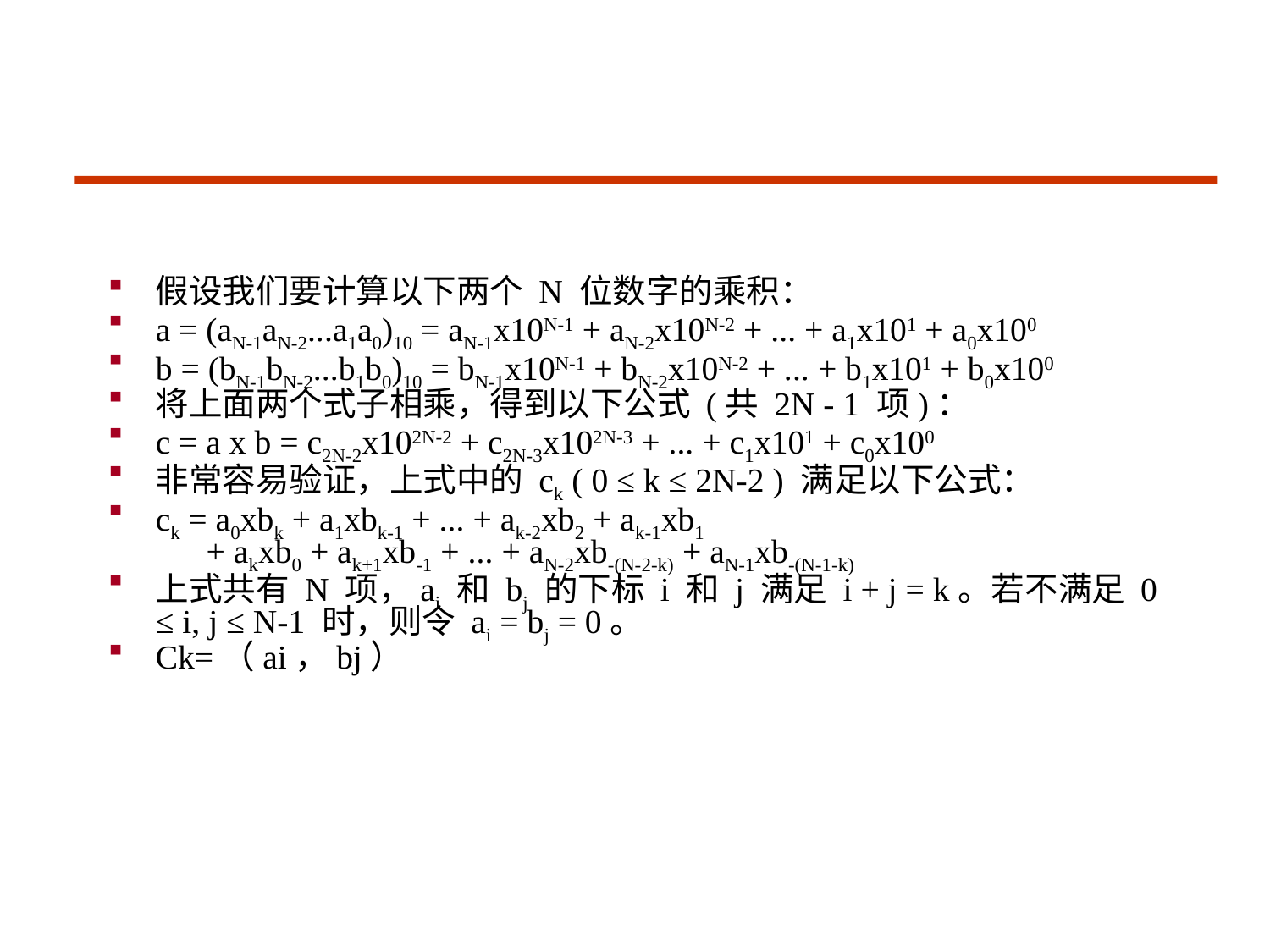

#
假设我们要计算以下两个 N 位数字的乘积：
a = (aN-1aN-2...a1a0)10 = aN-1x10N-1 + aN-2x10N-2 + ... + a1x101 + a0x100
b = (bN-1bN-2...b1b0)10 = bN-1x10N-1 + bN-2x10N-2 + ... + b1x101 + b0x100
将上面两个式子相乘，得到以下公式 (共 2N - 1 项)：
c = a x b = c2N-2x102N-2 + c2N-3x102N-3 + ... + c1x101 + c0x100
非常容易验证，上式中的 ck ( 0 ≤ k ≤ 2N-2 ) 满足以下公式：
ck = a0xbk + a1xbk-1 + ... + ak-2xb2 + ak-1xb1
      + akxb0 + ak+1xb-1 + ... + aN-2xb-(N-2-k) + aN-1xb-(N-1-k)
上式共有 N 项，ai 和 bj 的下标 i 和 j 满足 i + j = k。若不满足 0 ≤ i, j ≤ N-1 时，则令 ai = bj = 0。
Ck=（ai，bj）